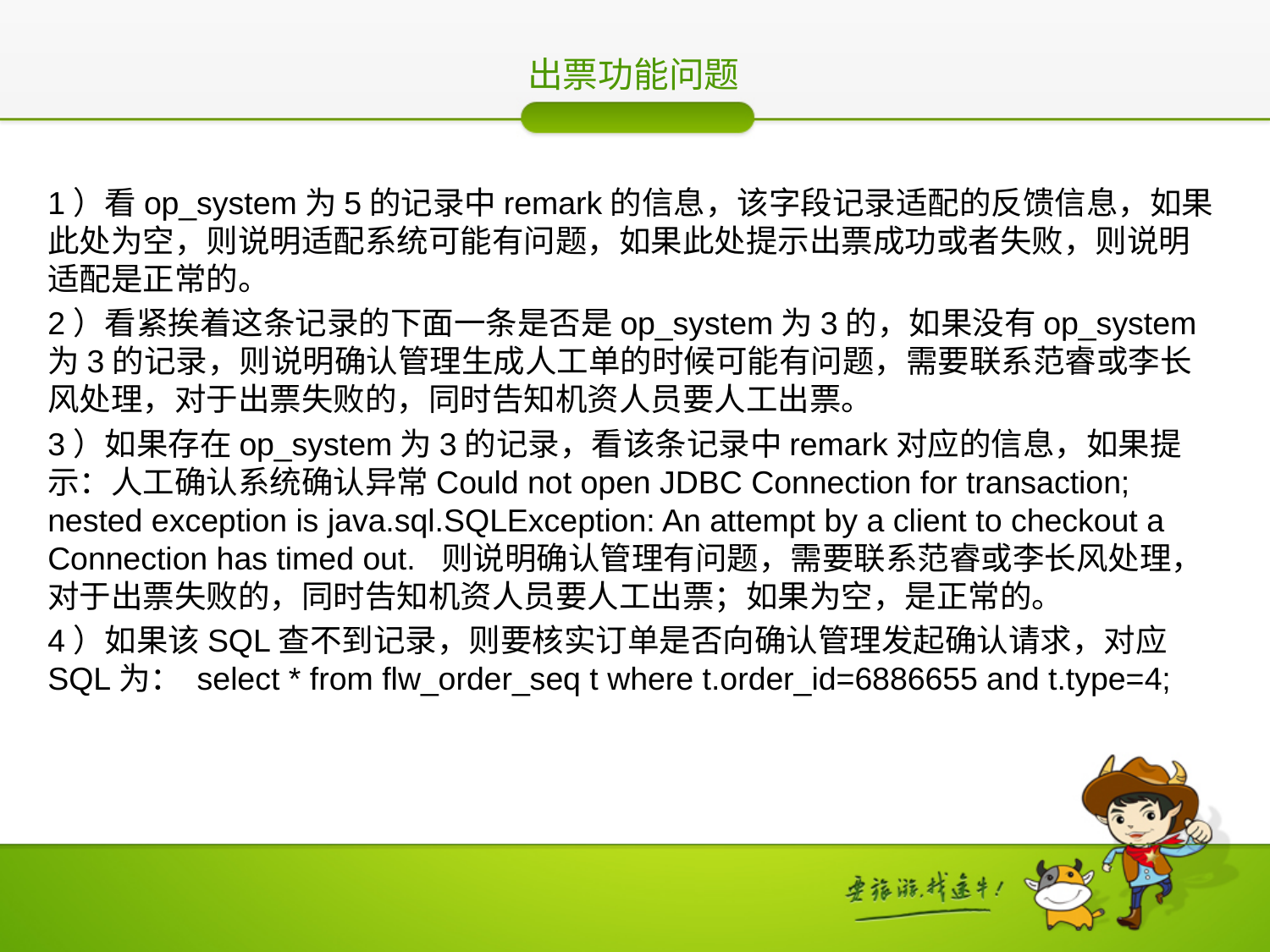

出票功能问题
1）看op_system为5的记录中remark的信息，该字段记录适配的反馈信息，如果此处为空，则说明适配系统可能有问题，如果此处提示出票成功或者失败，则说明适配是正常的。
2）看紧挨着这条记录的下面一条是否是op_system为3的，如果没有op_system为3的记录，则说明确认管理生成人工单的时候可能有问题，需要联系范睿或李长风处理，对于出票失败的，同时告知机资人员要人工出票。
3）如果存在op_system为3的记录，看该条记录中remark对应的信息，如果提示：人工确认系统确认异常Could not open JDBC Connection for transaction; nested exception is java.sql.SQLException: An attempt by a client to checkout a Connection has timed out.  则说明确认管理有问题，需要联系范睿或李长风处理，对于出票失败的，同时告知机资人员要人工出票；如果为空，是正常的。
4）如果该SQL查不到记录，则要核实订单是否向确认管理发起确认请求，对应SQL为： select * from flw_order_seq t where t.order_id=6886655 and t.type=4;